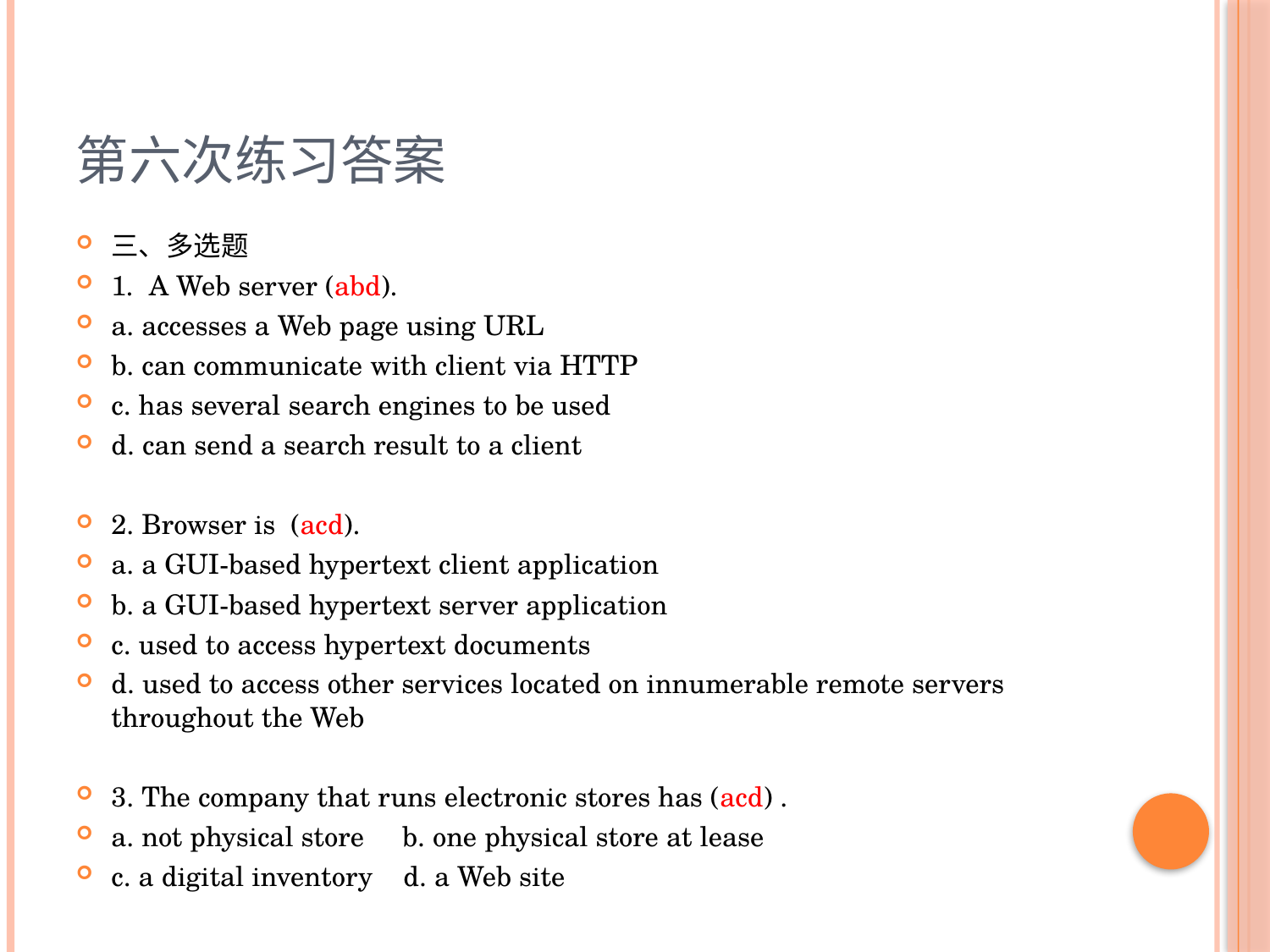

# 第六次练习答案
三、多选题
1.  A Web server (abd).
a. accesses a Web page using URL
b. can communicate with client via HTTP
c. has several search engines to be used
d. can send a search result to a client

2. Browser is  (acd).
a. a GUI-based hypertext client application
b. a GUI-based hypertext server application
c. used to access hypertext documents
d. used to access other services located on innumerable remote servers throughout the Web

3. The company that runs electronic stores has (acd) .
a. not physical store     b. one physical store at lease
c. a digital inventory    d. a Web site